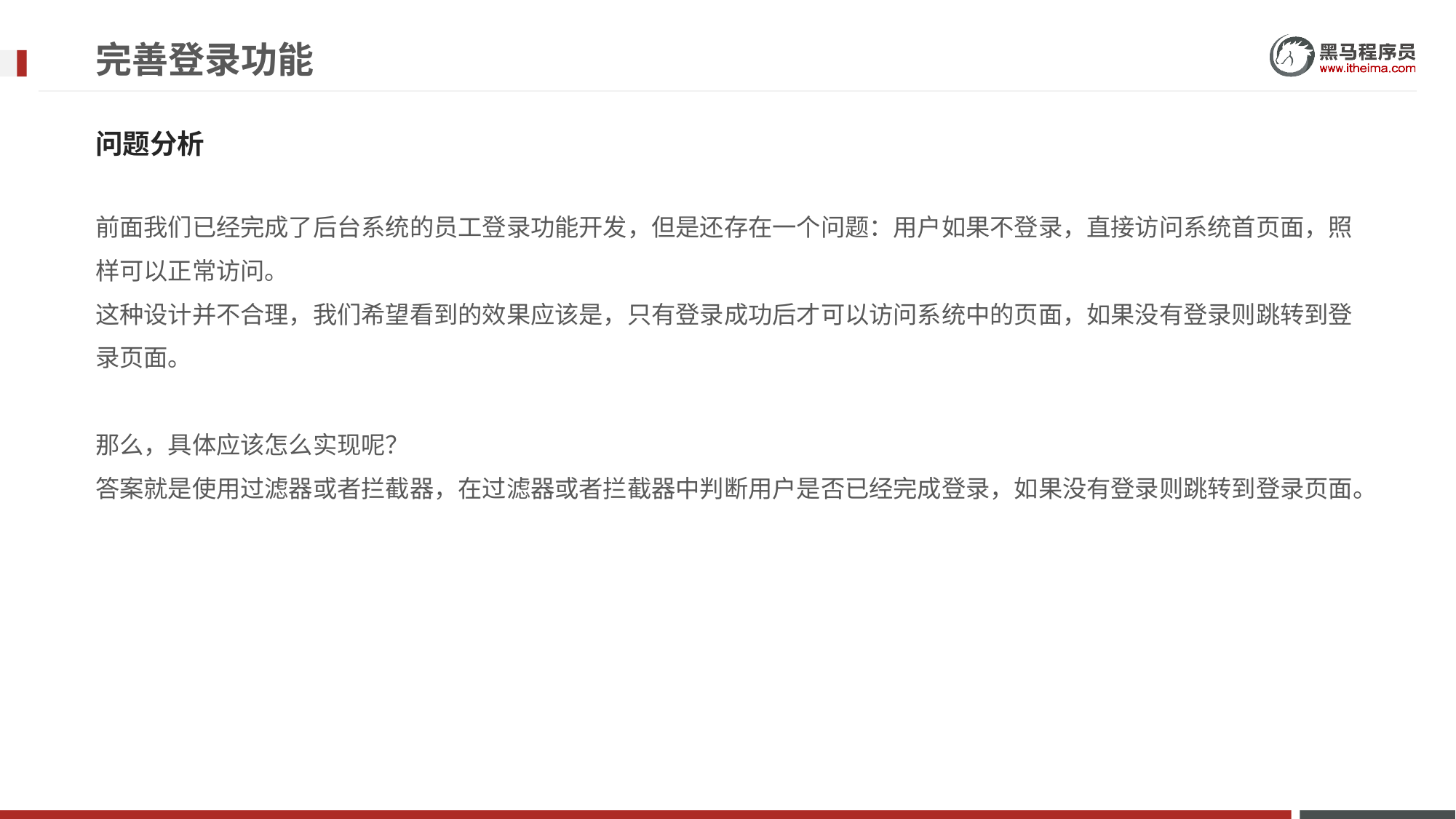

# 完善登录功能
问题分析
前面我们已经完成了后台系统的员工登录功能开发，但是还存在一个问题：用户如果不登录，直接访问系统首页面，照样可以正常访问。
这种设计并不合理，我们希望看到的效果应该是，只有登录成功后才可以访问系统中的页面，如果没有登录则跳转到登录页面。

那么，具体应该怎么实现呢？
答案就是使用过滤器或者拦截器，在过滤器或者拦截器中判断用户是否已经完成登录，如果没有登录则跳转到登录页面。